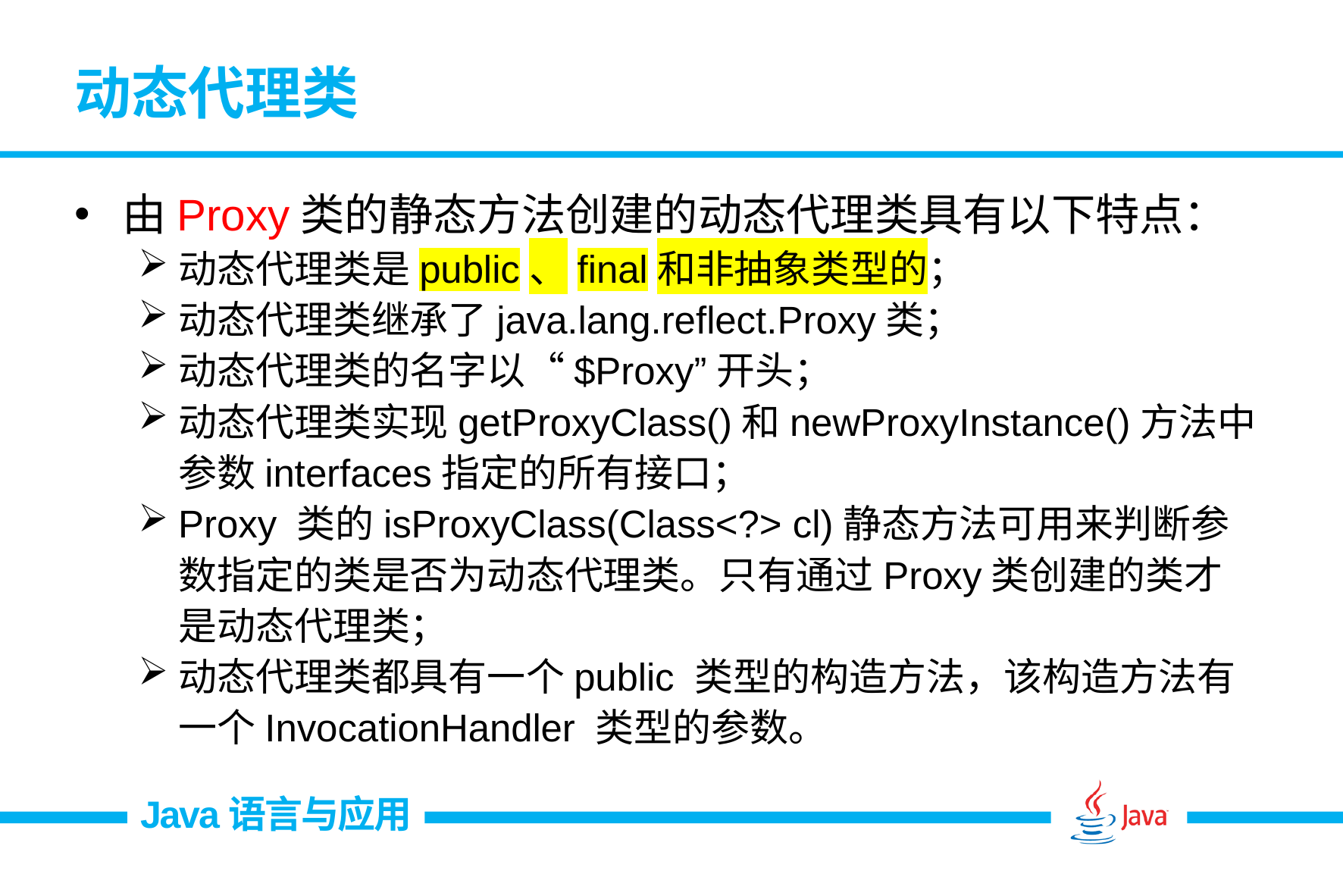

# 动态代理类
由Proxy类的静态方法创建的动态代理类具有以下特点：
动态代理类是public、final和非抽象类型的；
动态代理类继承了java.lang.reflect.Proxy类；
动态代理类的名字以“$Proxy”开头；
动态代理类实现getProxyClass()和newProxyInstance()方法中参数interfaces指定的所有接口；
Proxy 类的isProxyClass(Class<?> cl)静态方法可用来判断参数指定的类是否为动态代理类。只有通过Proxy类创建的类才是动态代理类；
动态代理类都具有一个public 类型的构造方法，该构造方法有一个InvocationHandler 类型的参数。